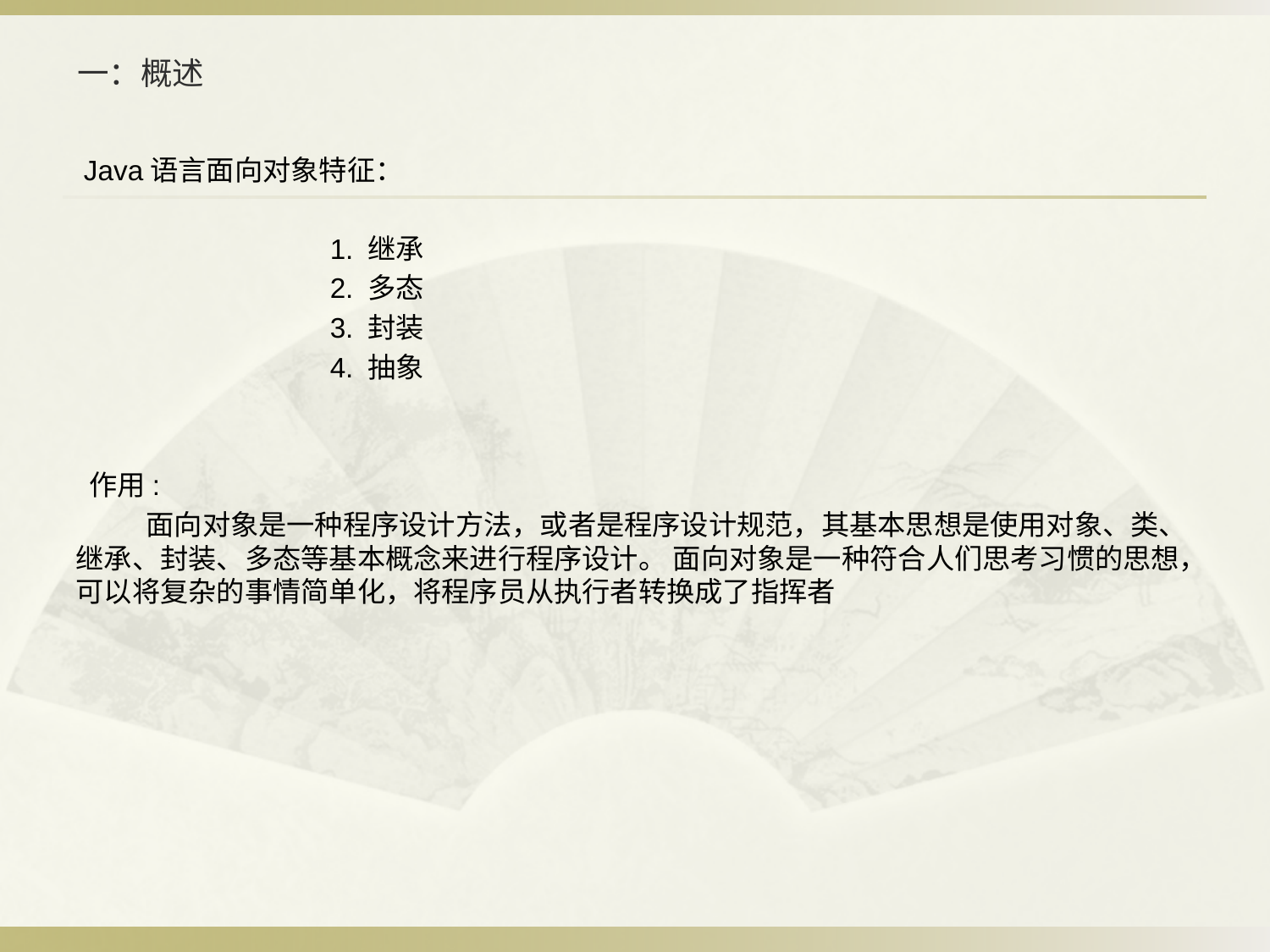

# 一：概述
 Java语言面向对象特征：

		1. 继承
 		2. 多态
		3. 封装
		4. 抽象

 作用:
          面向对象是一种程序设计方法，或者是程序设计规范，其基本思想是使用对象、类、继承、封装、多态等基本概念来进行程序设计。 面向对象是一种符合人们思考习惯的思想，可以将复杂的事情简单化，将程序员从执行者转换成了指挥者